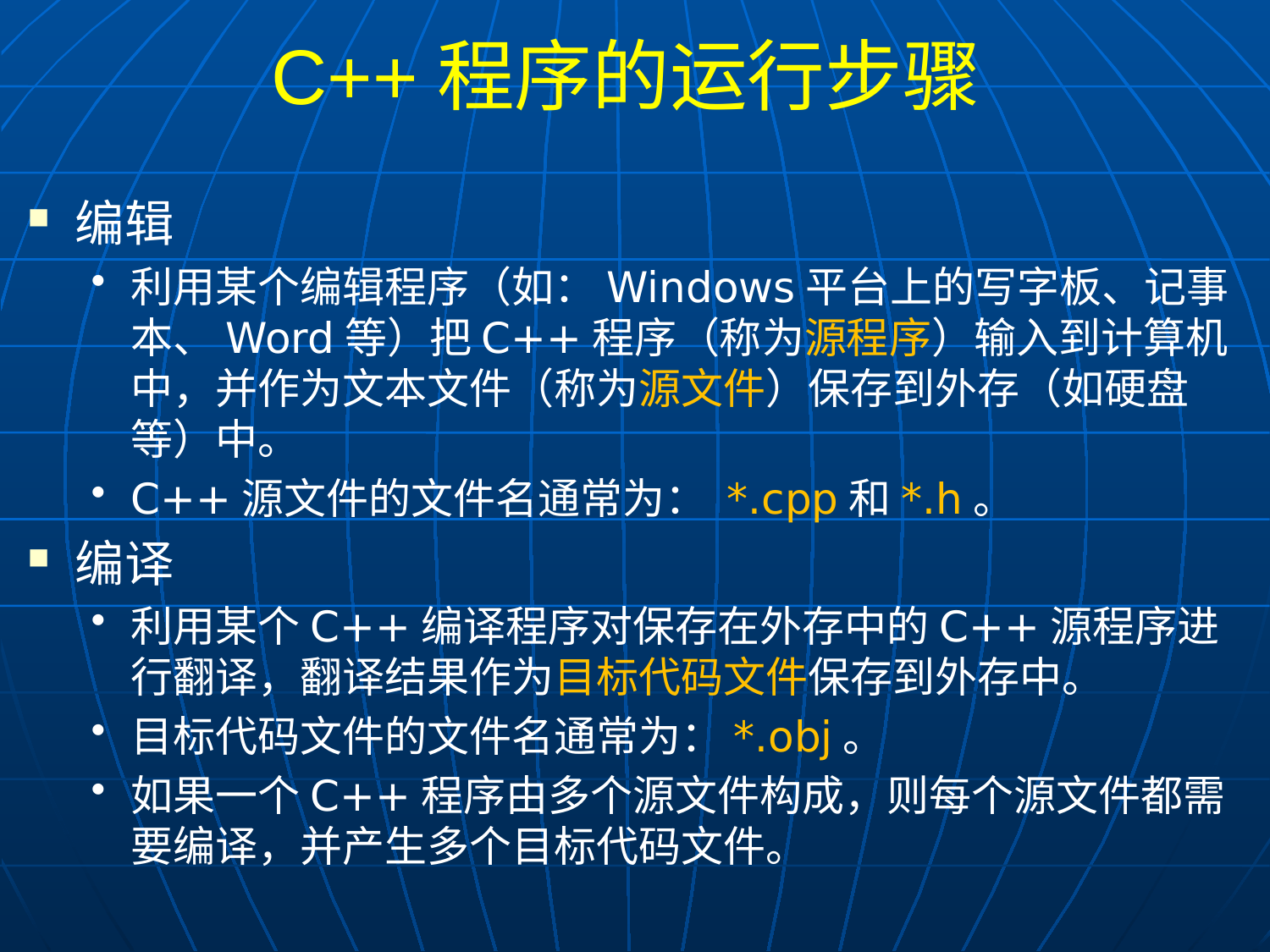

# C++程序的运行步骤
编辑
利用某个编辑程序（如：Windows平台上的写字板、记事本、Word等）把C++程序（称为源程序）输入到计算机中，并作为文本文件（称为源文件）保存到外存（如硬盘等）中。
C++源文件的文件名通常为： *.cpp和*.h。
编译
利用某个C++编译程序对保存在外存中的C++源程序进行翻译，翻译结果作为目标代码文件保存到外存中。
目标代码文件的文件名通常为：*.obj。
如果一个C++程序由多个源文件构成，则每个源文件都需要编译，并产生多个目标代码文件。